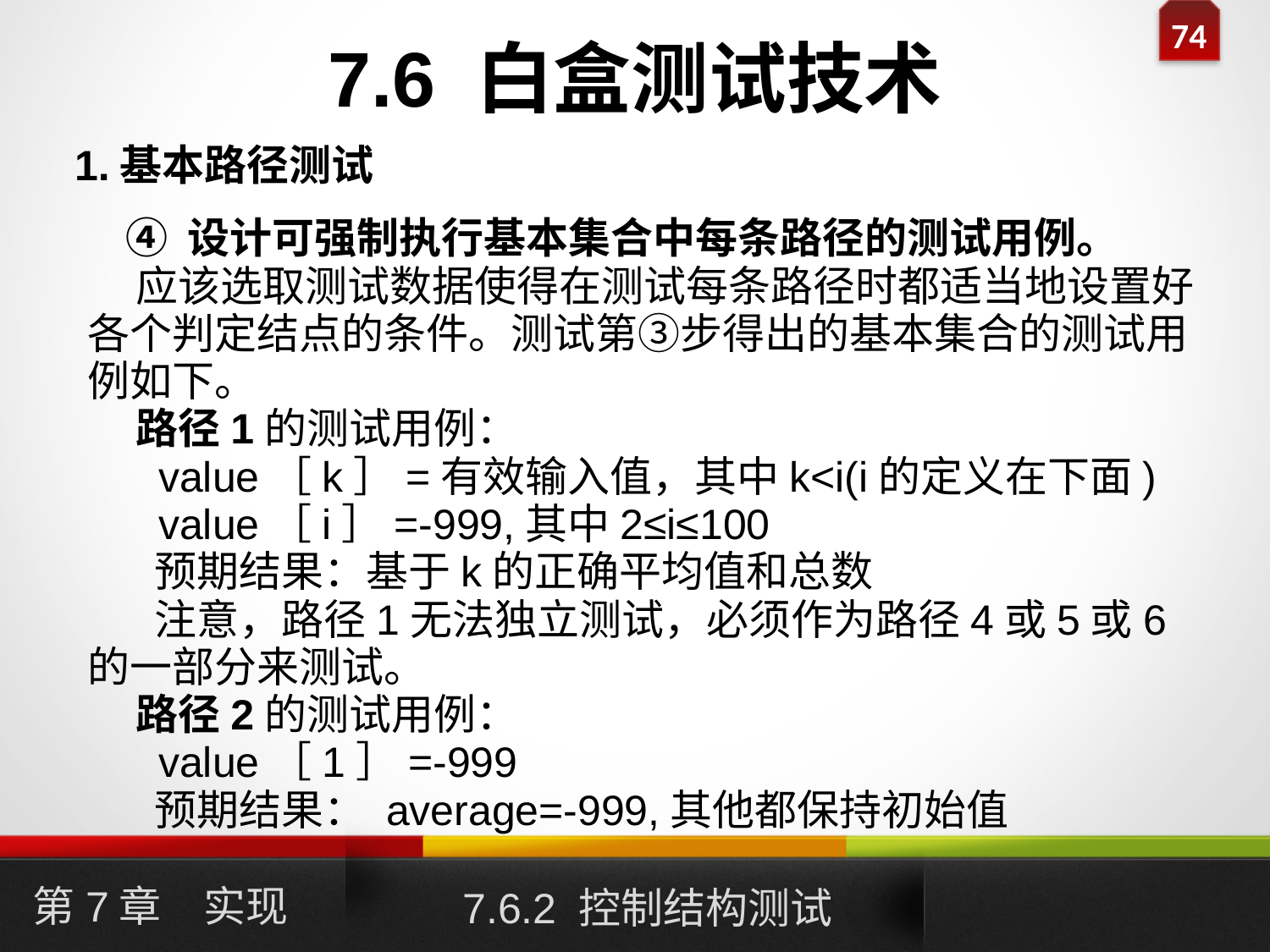

# 7.6 白盒测试技术
1.基本路径测试
    ④ 设计可强制执行基本集合中每条路径的测试用例。
    应该选取测试数据使得在测试每条路径时都适当地设置好各个判定结点的条件。测试第③步得出的基本集合的测试用例如下。
    路径1的测试用例：
      value［k］=有效输入值，其中k<i(i的定义在下面)
      value［i］=-999,其中2≤i≤100
      预期结果：基于k的正确平均值和总数
      注意，路径1无法独立测试，必须作为路径4或5或6的一部分来测试。
    路径2的测试用例：
      value［1］=-999
      预期结果： average=-999,其他都保持初始值
第7章　实现
7.6.2 控制结构测试